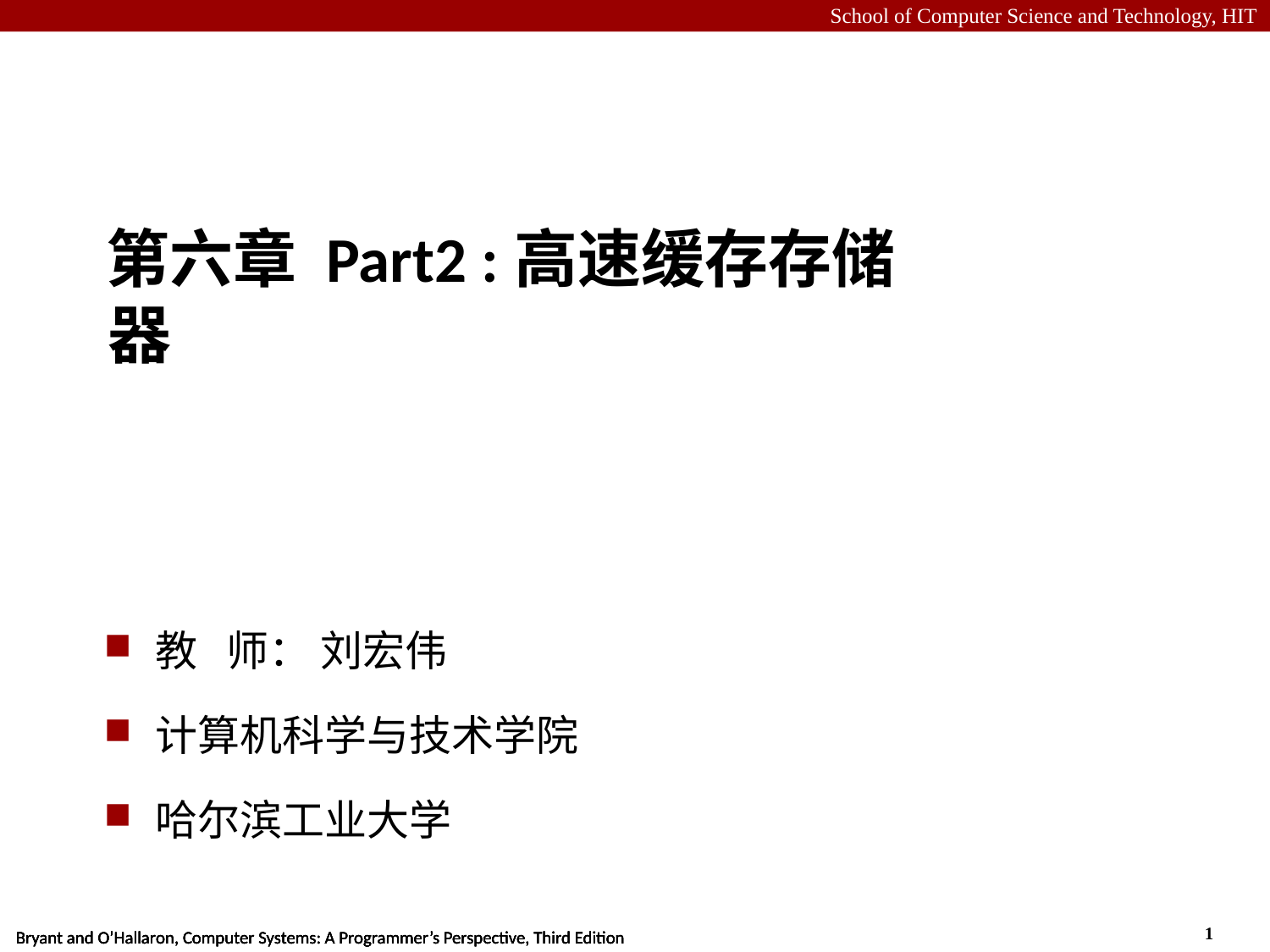

# 第六章 Part2 :高速缓存存储器
教   师： 刘宏伟
计算机科学与技术学院
哈尔滨工业大学